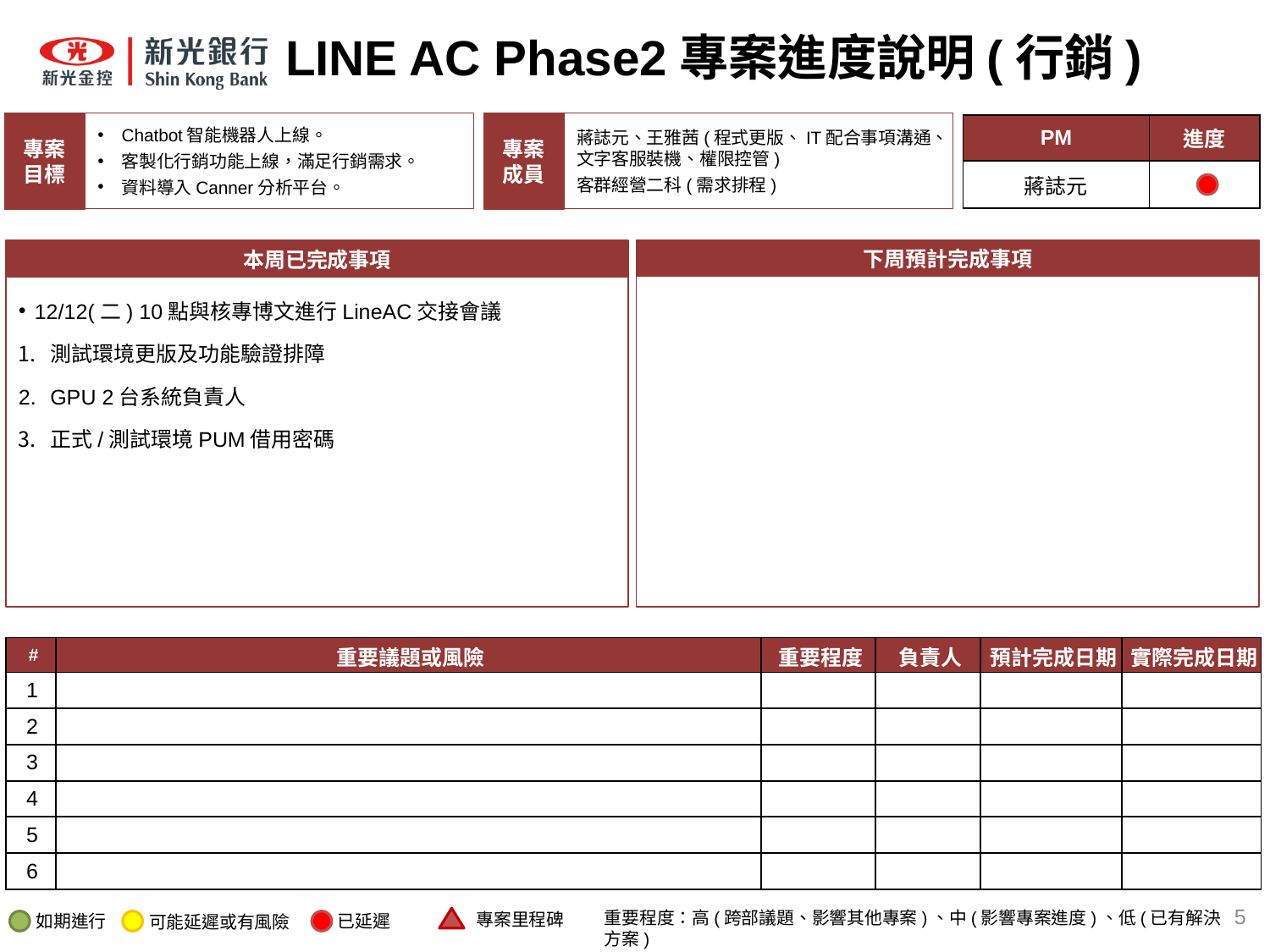

# LINE AC Phase2專案進度說明(行銷)
專案
成員
蔣誌元、王雅茜(程式更版、IT配合事項溝通、文字客服裝機、權限控管)
客群經營二科(需求排程)
專案
目標
Chatbot智能機器人上線。
客製化行銷功能上線，滿足行銷需求。
資料導入Canner分析平台。
| PM | 進度 |
| --- | --- |
| 蔣誌元 |  |

本周已完成事項
12/12(二) 10點與核專博文進行LineAC交接會議
測試環境更版及功能驗證排障
GPU 2台系統負責人
正式/測試環境PUM借用密碼

下周預計完成事項

| # | 重要議題或風險 | 重要程度 | 負責人 | 預計完成日期 | 實際完成日期 |
| --- | --- | --- | --- | --- | --- |
| 1 |  |  |  |  |  |
| 2 |  |  |  |  |  |
| 3 |  |  |  |  |  |
| 4 |  |  |  |  |  |
| 5 |  |  |  |  |  |
| 6 |  |  |  |  |  |
5
重要程度：高(跨部議題、影響其他專案)、中(影響專案進度)、低(已有解決方案)
專案里程碑

如期進行

已延遲

可能延遲或有風險